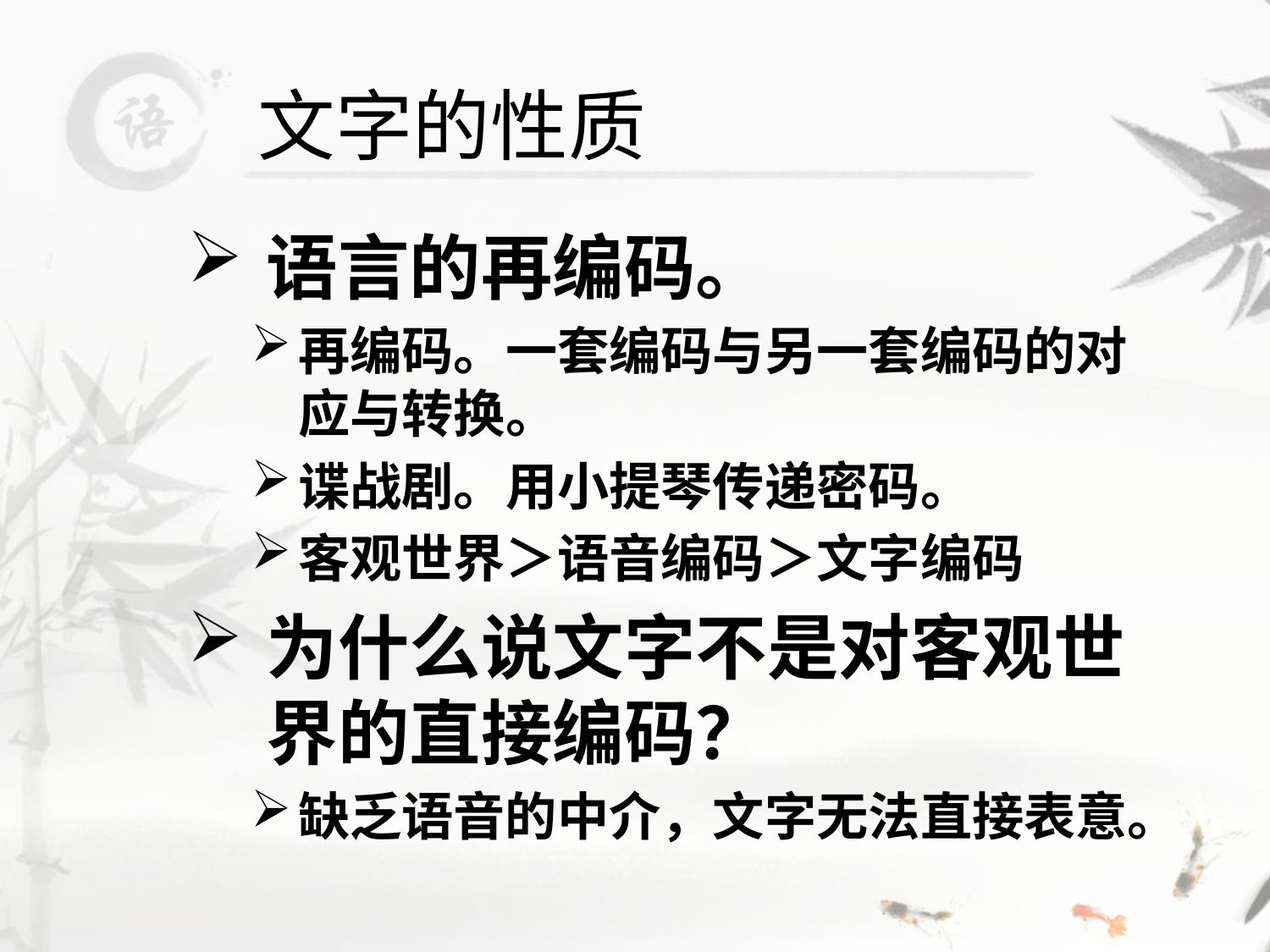

# 文字的性质
语言的再编码。
再编码。一套编码与另一套编码的对应与转换。
谍战剧。用小提琴传递密码。
客观世界＞语音编码＞文字编码
为什么说文字不是对客观世界的直接编码？
缺乏语音的中介，文字无法直接表意。